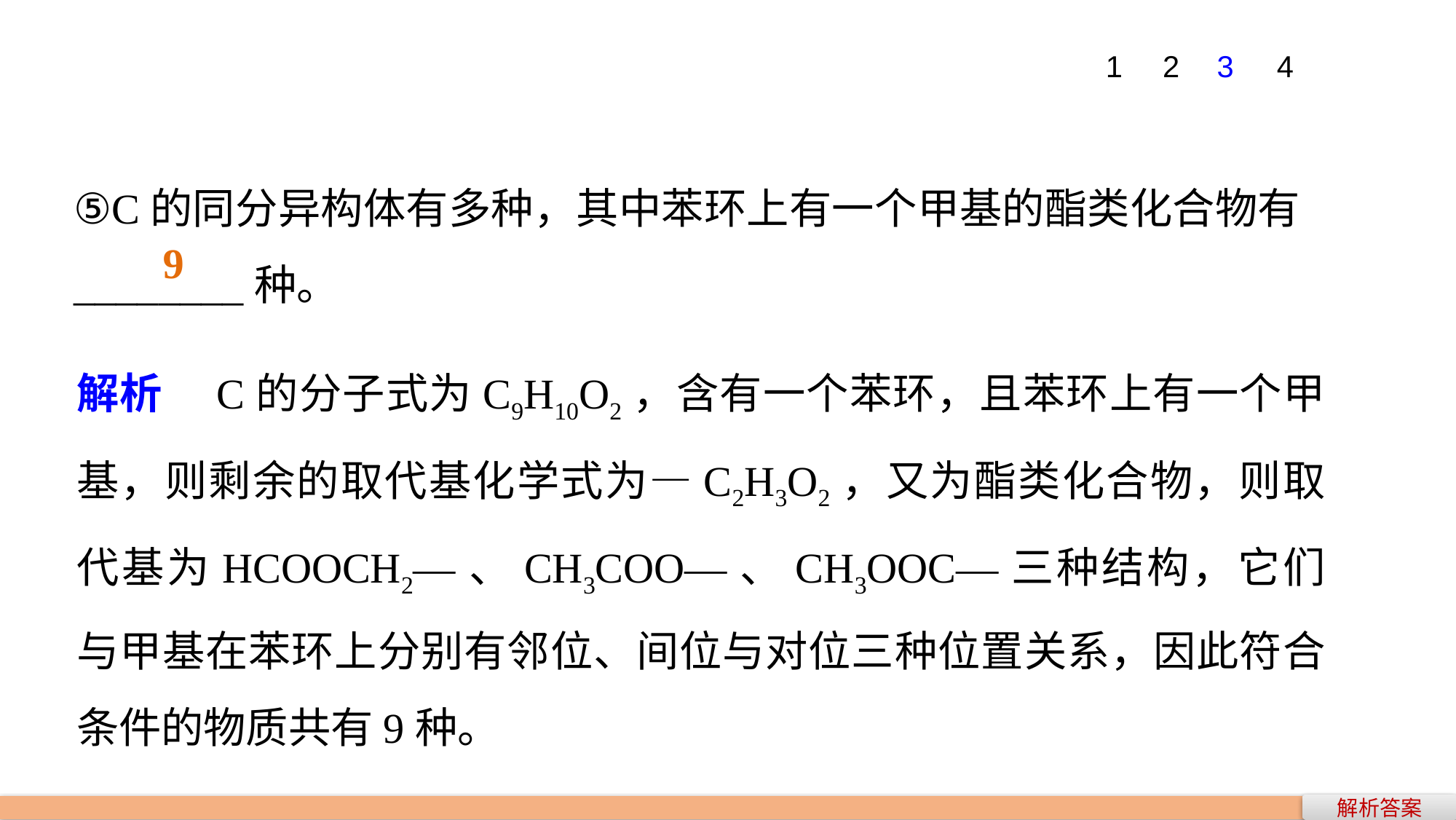

1
2
3
4
⑤C的同分异构体有多种，其中苯环上有一个甲基的酯类化合物有________种。
9
解析　C的分子式为C9H10O2，含有一个苯环，且苯环上有一个甲基，则剩余的取代基化学式为—C2H3O2，又为酯类化合物，则取代基为HCOOCH2—、CH3COO—、CH3OOC—三种结构，它们与甲基在苯环上分别有邻位、间位与对位三种位置关系，因此符合条件的物质共有9种。
解析答案